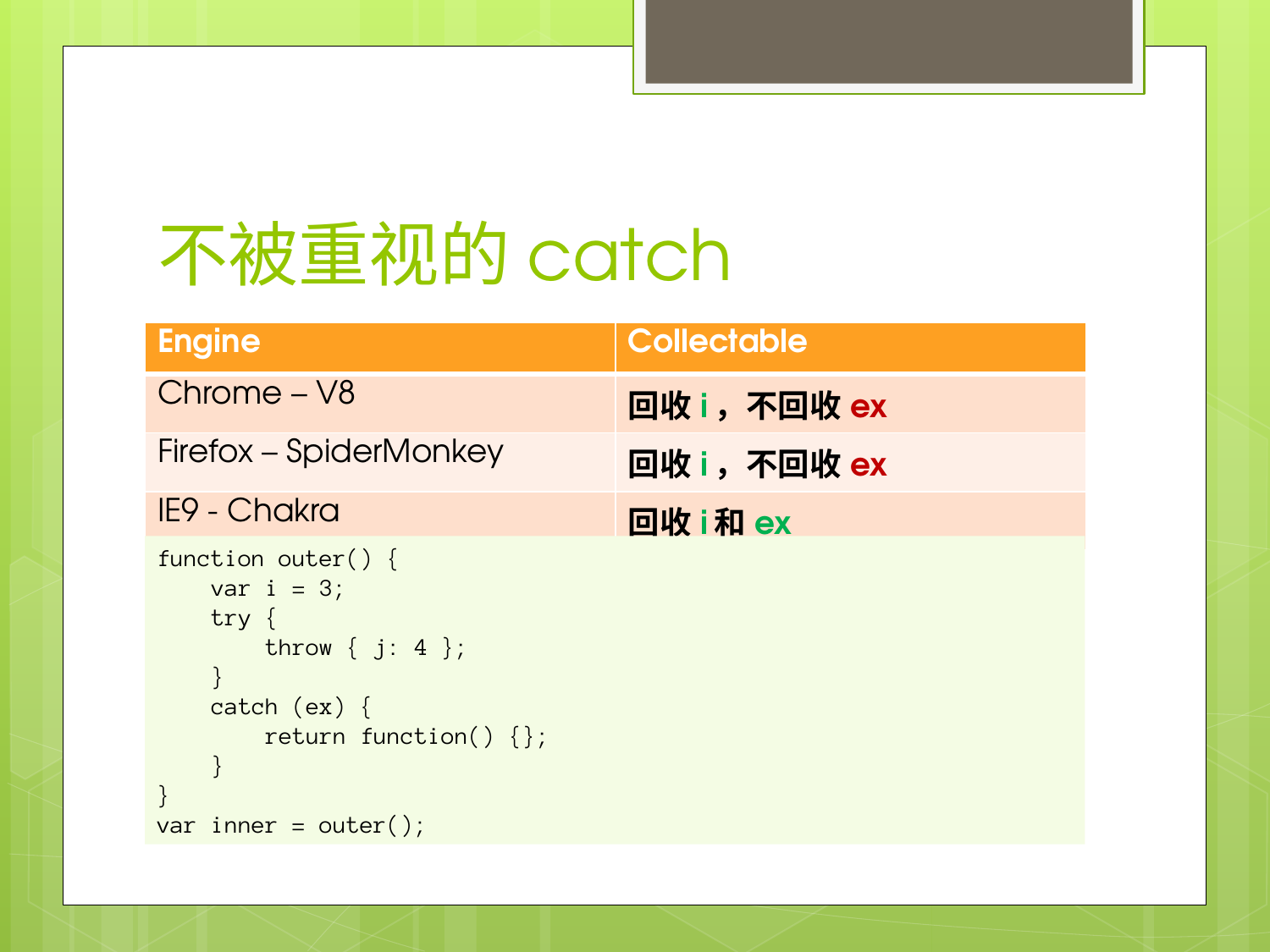

# 不被重视的catch
| Engine | Collectable |
| --- | --- |
| Chrome – V8 | 回收i，不回收ex |
| Firefox – SpiderMonkey | 回收i，不回收ex |
| IE9 - Chakra | 回收i和ex |
function outer() {
    var i = 3;
    try {
        throw { j: 4 };
    }
    catch (ex) {
        return function() {};
    }
}
var inner = outer();